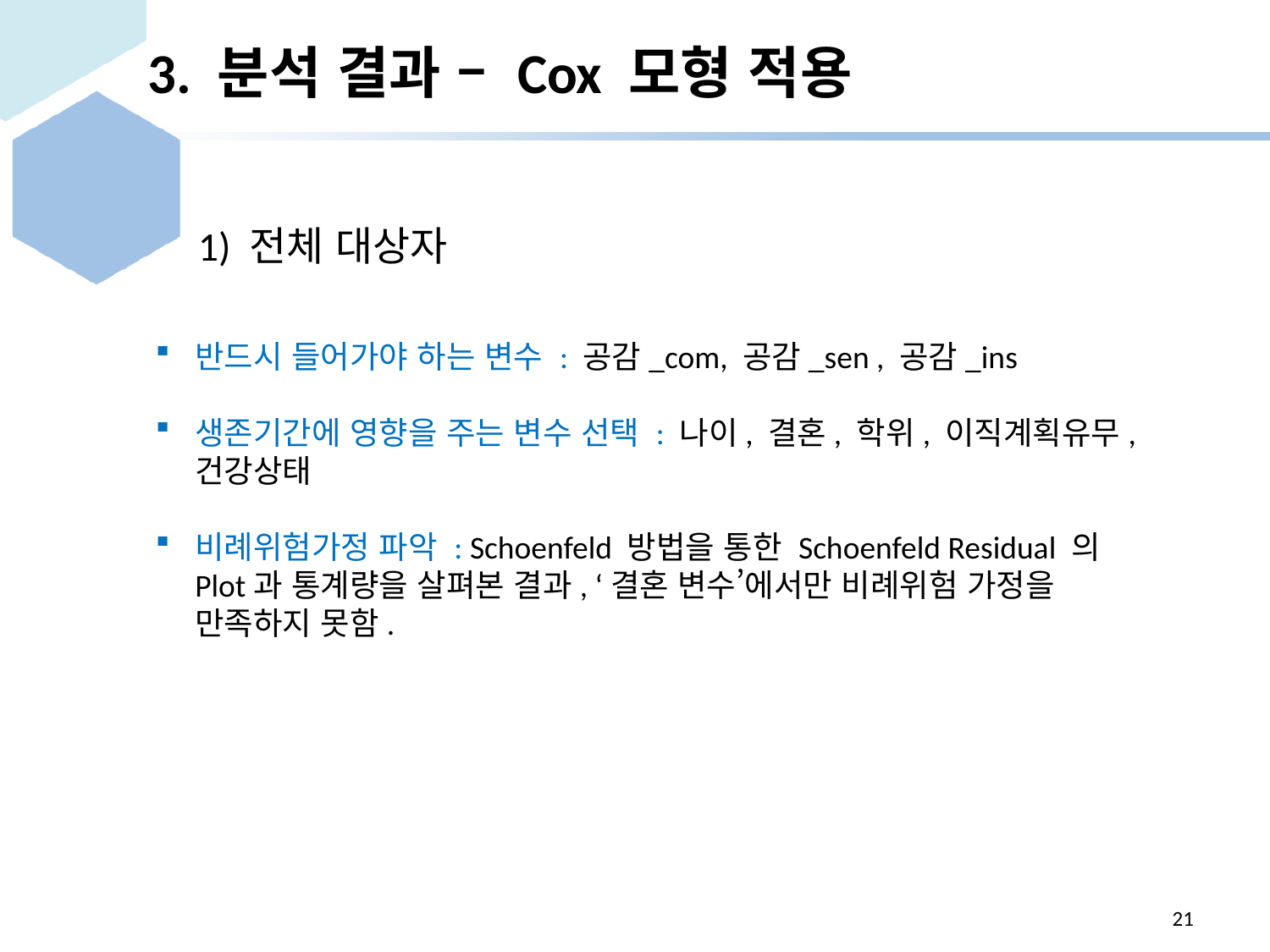

# 3. 분석 결과 – Cox 모형 적용

1) 전체 대상자
반드시 들어가야 하는 변수 : 공감_com, 공감_sen , 공감_ins

생존기간에 영향을 주는 변수 선택 : 나이, 결혼, 학위, 이직계획유무, 건강상태

비례위험가정 파악 : Schoenfeld 방법을 통한 Schoenfeld Residual 의 Plot과 통계량을 살펴본 결과, ‘결혼 변수’에서만 비례위험 가정을 만족하지 못함.
21